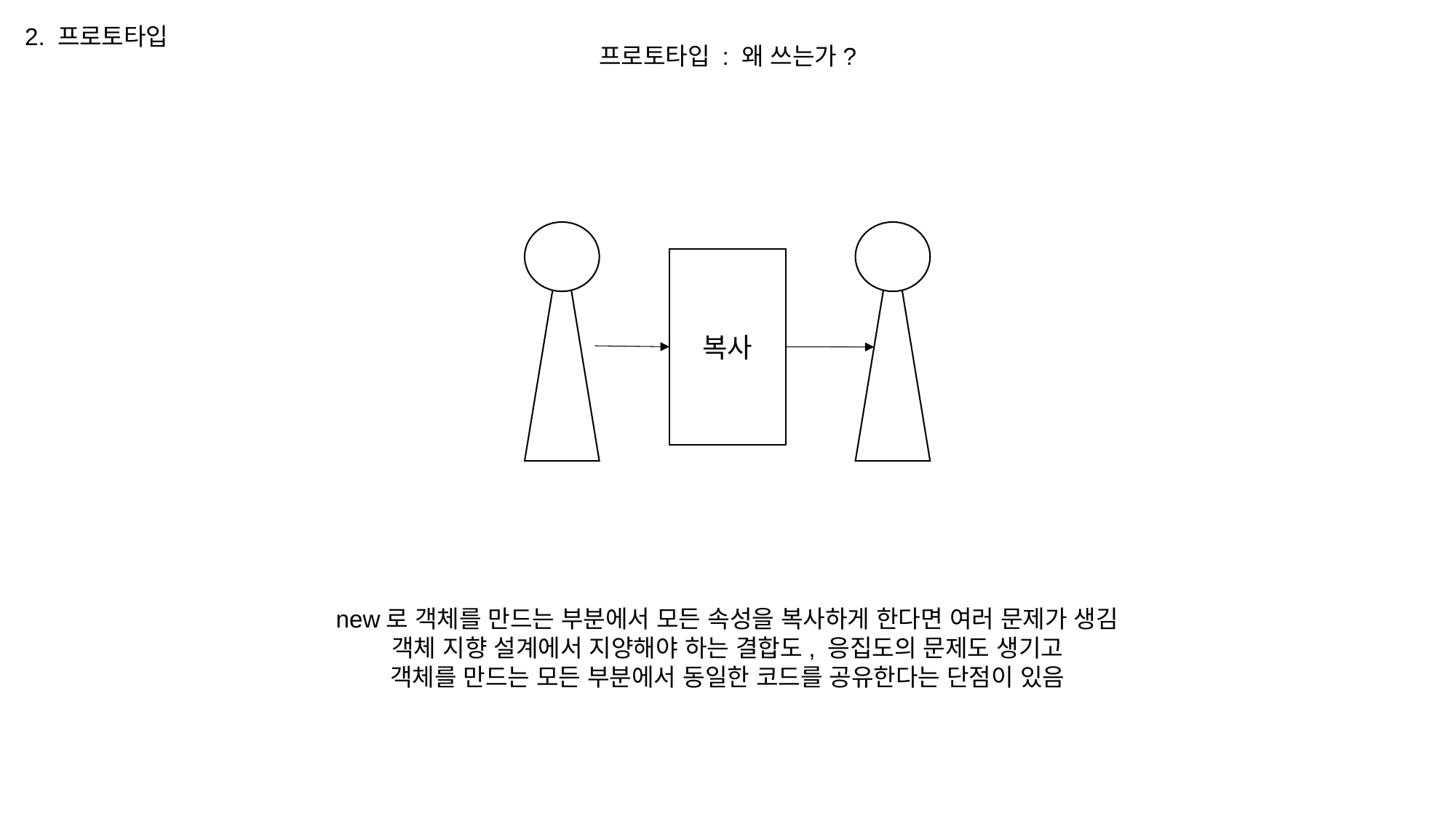

2. 프로토타입
프로토타입 : 왜 쓰는가?

복사
new로 객체를 만드는 부분에서 모든 속성을 복사하게 한다면 여러 문제가 생김
객체 지향 설계에서 지양해야 하는 결합도, 응집도의 문제도 생기고
객체를 만드는 모든 부분에서 동일한 코드를 공유한다는 단점이 있음